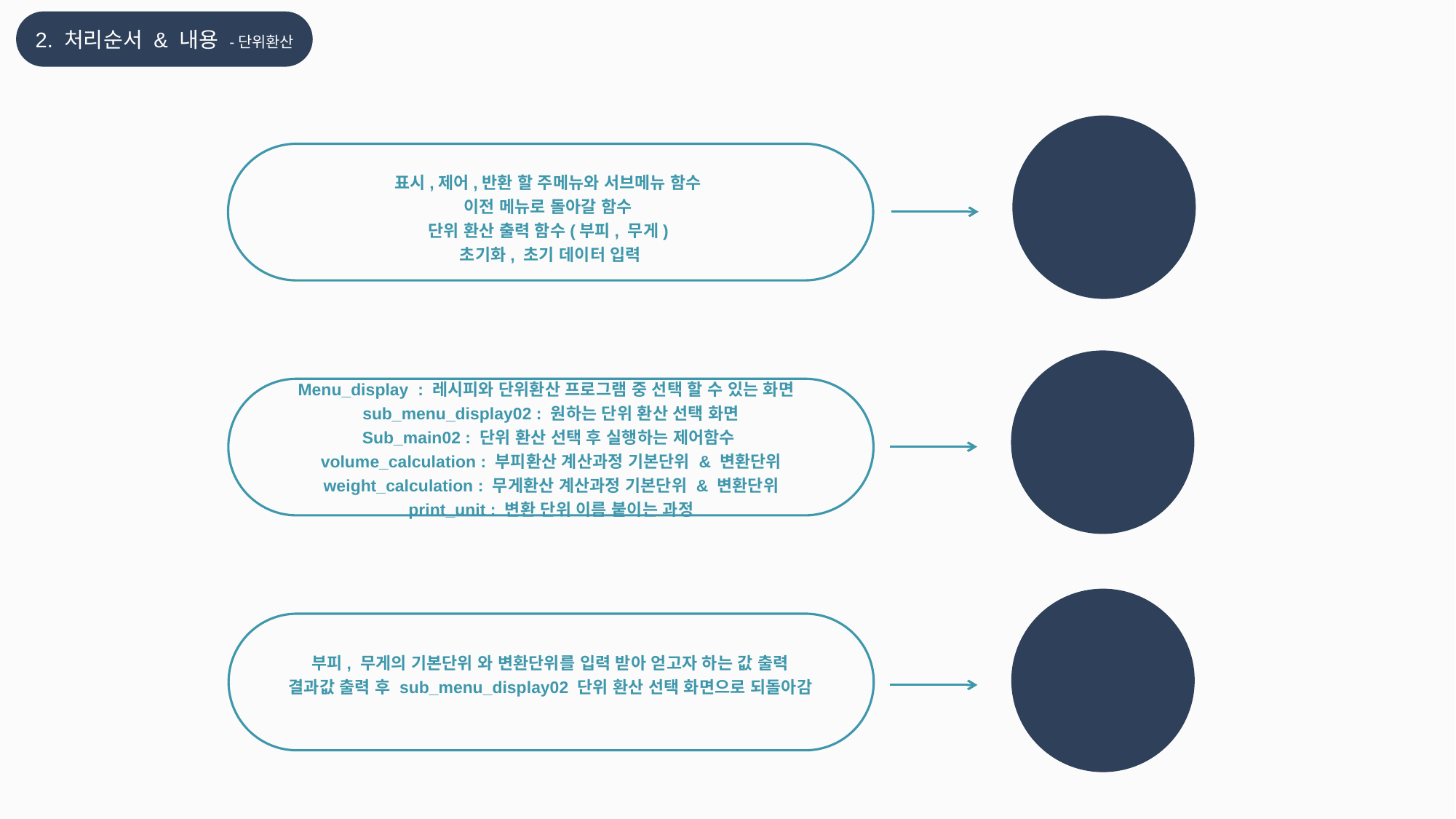

2. 처리순서 & 내용 -단위환산

표시,제어,반환 할 주메뉴와 서브메뉴 함수
이전 메뉴로 돌아갈 함수
단위 환산 출력 함수(부피, 무게)
초기화, 초기 데이터 입력
초기 상태

Menu_display  : 레시피와 단위환산 프로그램 중 선택 할 수 있는 화면
sub_menu_display02 : 원하는 단위 환산 선택 화면
Sub_main02 : 단위 환산 선택 후 실행하는 제어함수
volume_calculation : 부피환산 계산과정 기본단위 & 변환단위
weight_calculation : 무게환산 계산과정 기본단위 & 변환단위
print_unit : 변환 단위 이름 붙이는 과정

처리 과정

부피, 무게의 기본단위 와 변환단위를 입력 받아 얻고자 하는 값 출력
결과값 출력 후 sub_menu_display02 단위 환산 선택 화면으로 되돌아감
최종 상태